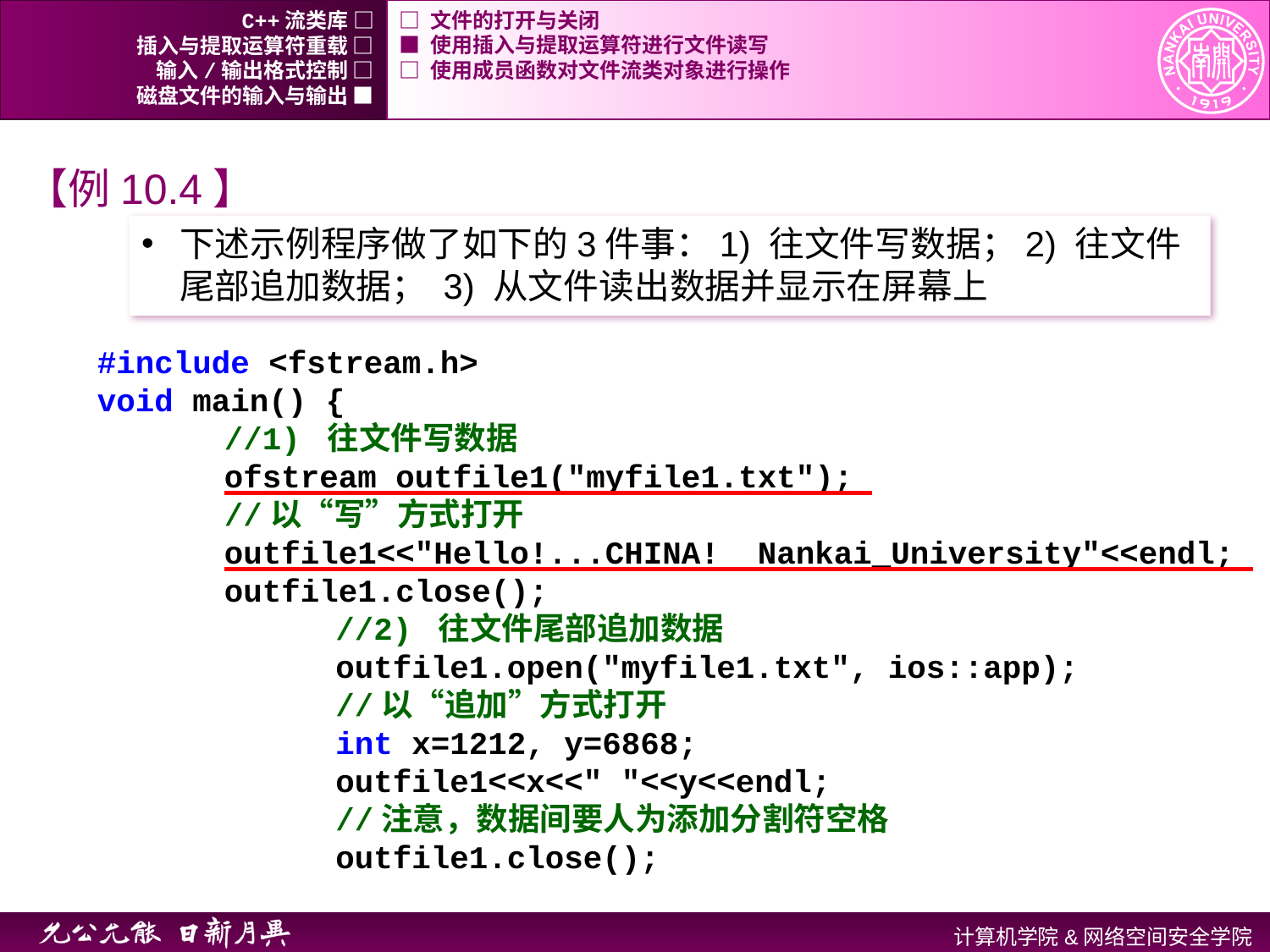

C++流类库 □
□ 文件的打开与关闭
插入与提取运算符重载 □
■ 使用插入与提取运算符进行文件读写
输入/输出格式控制 □
□ 使用成员函数对文件流类对象进行操作
磁盘文件的输入与输出 ■
【例10.4】
下述示例程序做了如下的3件事：1) 往文件写数据；2) 往文件尾部追加数据； 3) 从文件读出数据并显示在屏幕上
#include <fstream.h>
void main() {
	//1) 往文件写数据
	ofstream outfile1("myfile1.txt");
  	//以“写”方式打开
	outfile1<<"Hello!...CHINA!  Nankai_University"<<endl;
	outfile1.close();
		//2) 往文件尾部追加数据
		outfile1.open("myfile1.txt", ios::app);
		//以“追加”方式打开
		int x=1212, y=6868;
		outfile1<<x<<" "<<y<<endl;
		//注意，数据间要人为添加分割符空格
		outfile1.close();